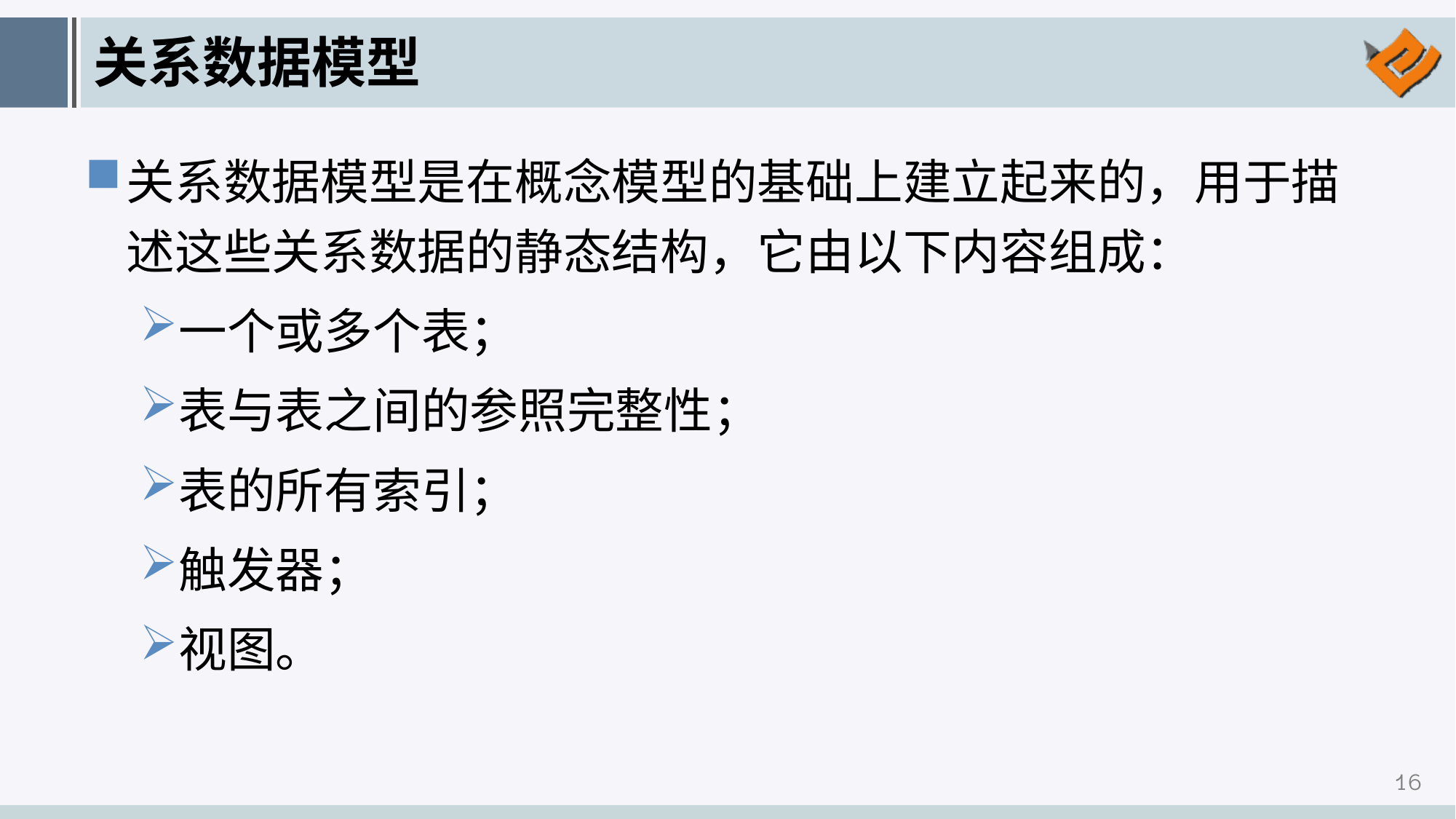

# 关系数据模型
关系数据模型是在概念模型的基础上建立起来的，用于描述这些关系数据的静态结构，它由以下内容组成：
一个或多个表；
表与表之间的参照完整性；
表的所有索引；
触发器；
视图。